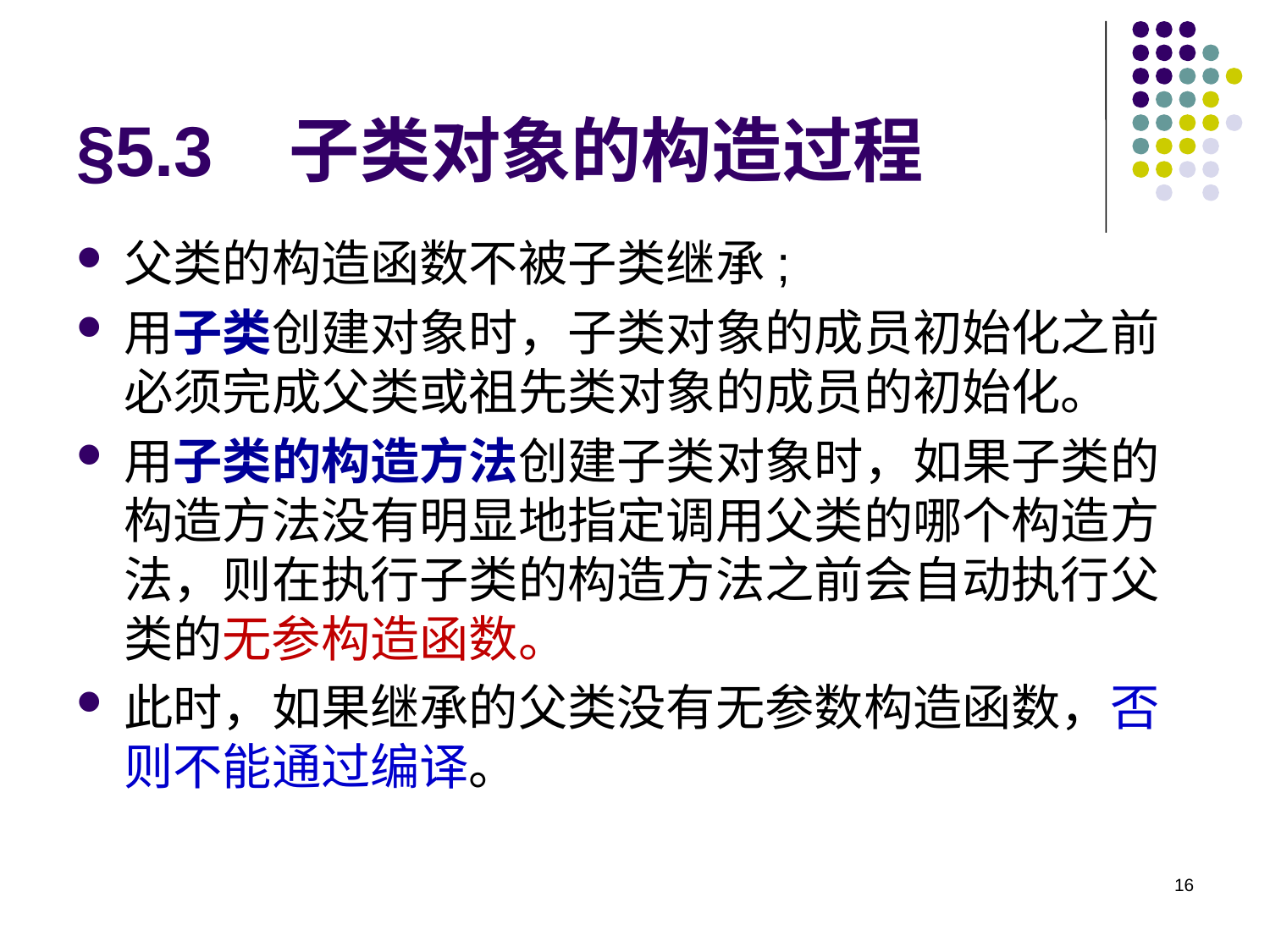

# §5.3   子类对象的构造过程
父类的构造函数不被子类继承;
用子类创建对象时，子类对象的成员初始化之前必须完成父类或祖先类对象的成员的初始化。
用子类的构造方法创建子类对象时，如果子类的构造方法没有明显地指定调用父类的哪个构造方法，则在执行子类的构造方法之前会自动执行父类的无参构造函数。
此时，如果继承的父类没有无参数构造函数，否则不能通过编译。

16